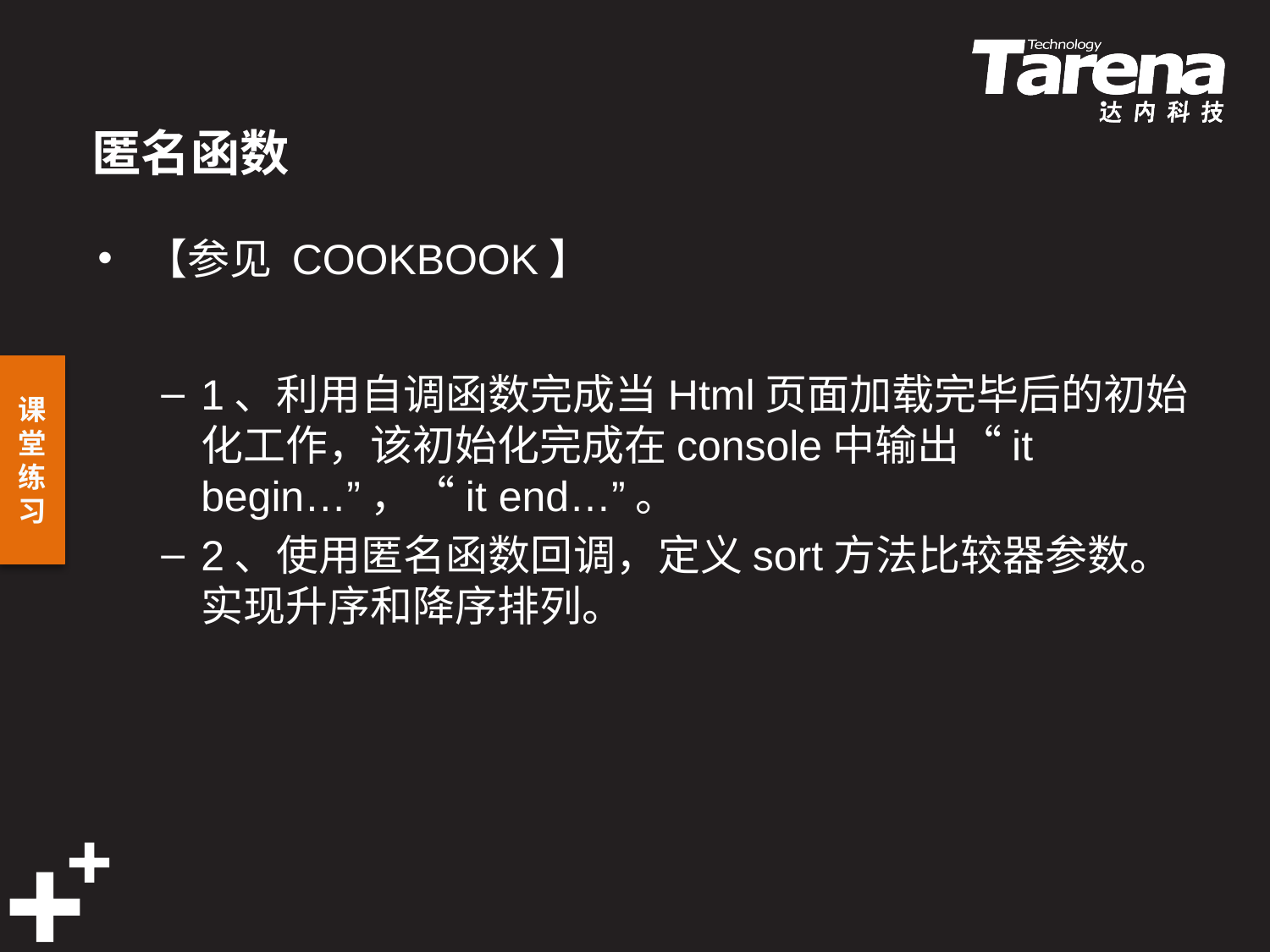

# 匿名函数
【参见 COOKBOOK】

1、利用自调函数完成当Html页面加载完毕后的初始化工作，该初始化完成在console中输出“it begin…”，“it end…”。
2、使用匿名函数回调，定义sort方法比较器参数。实现升序和降序排列。